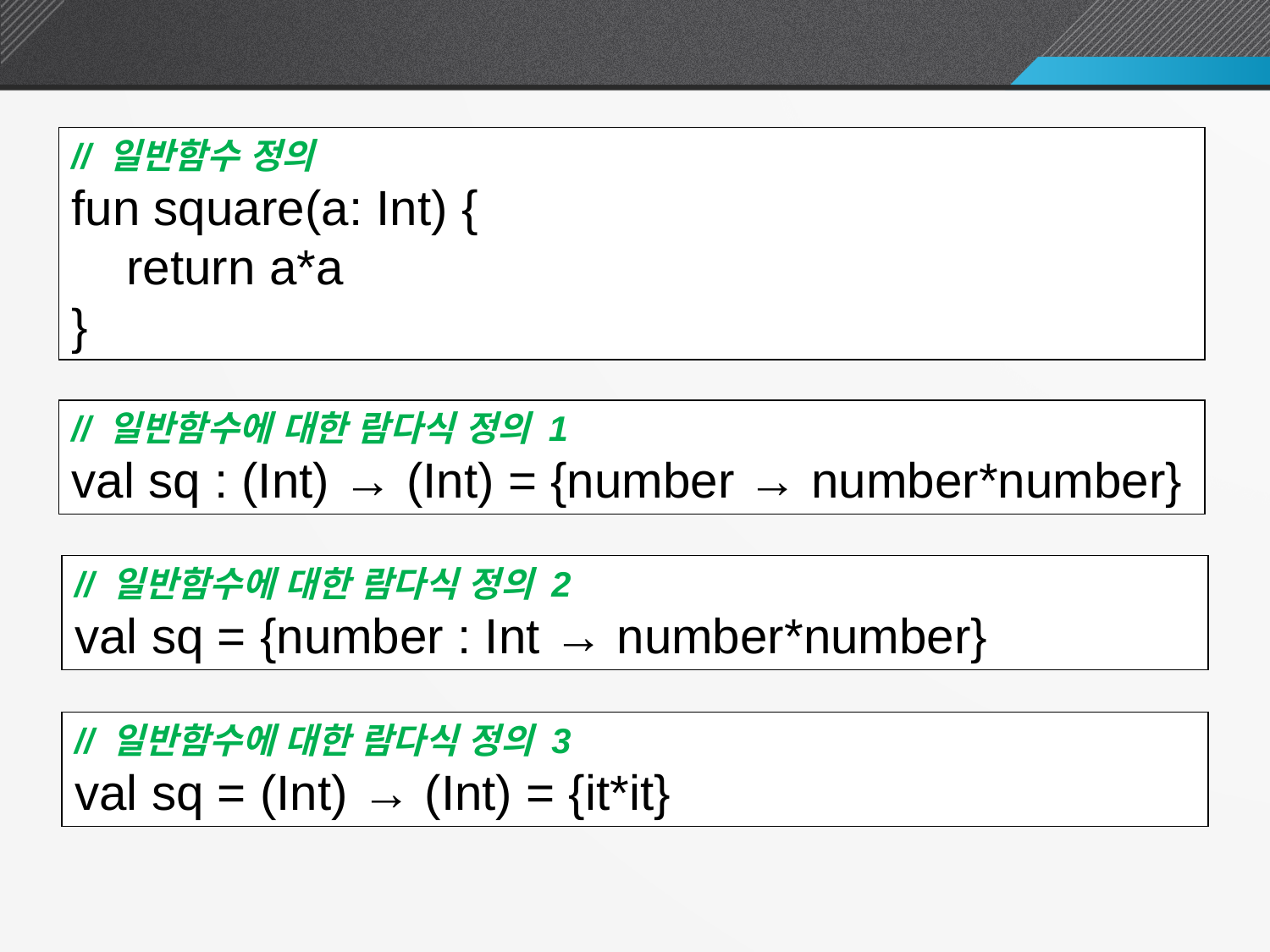

함수형 프로그래밍 복습
// 일반함수 정의
fun square(a: Int) {
    return a*a
}
// 일반함수에 대한 람다식 정의 1
val sq : (Int) → (Int) = {number → number*number}
// 일반함수에 대한 람다식 정의 2
val sq = {number : Int → number*number}
// 일반함수에 대한 람다식 정의 3
val sq = (Int) → (Int) = {it*it}